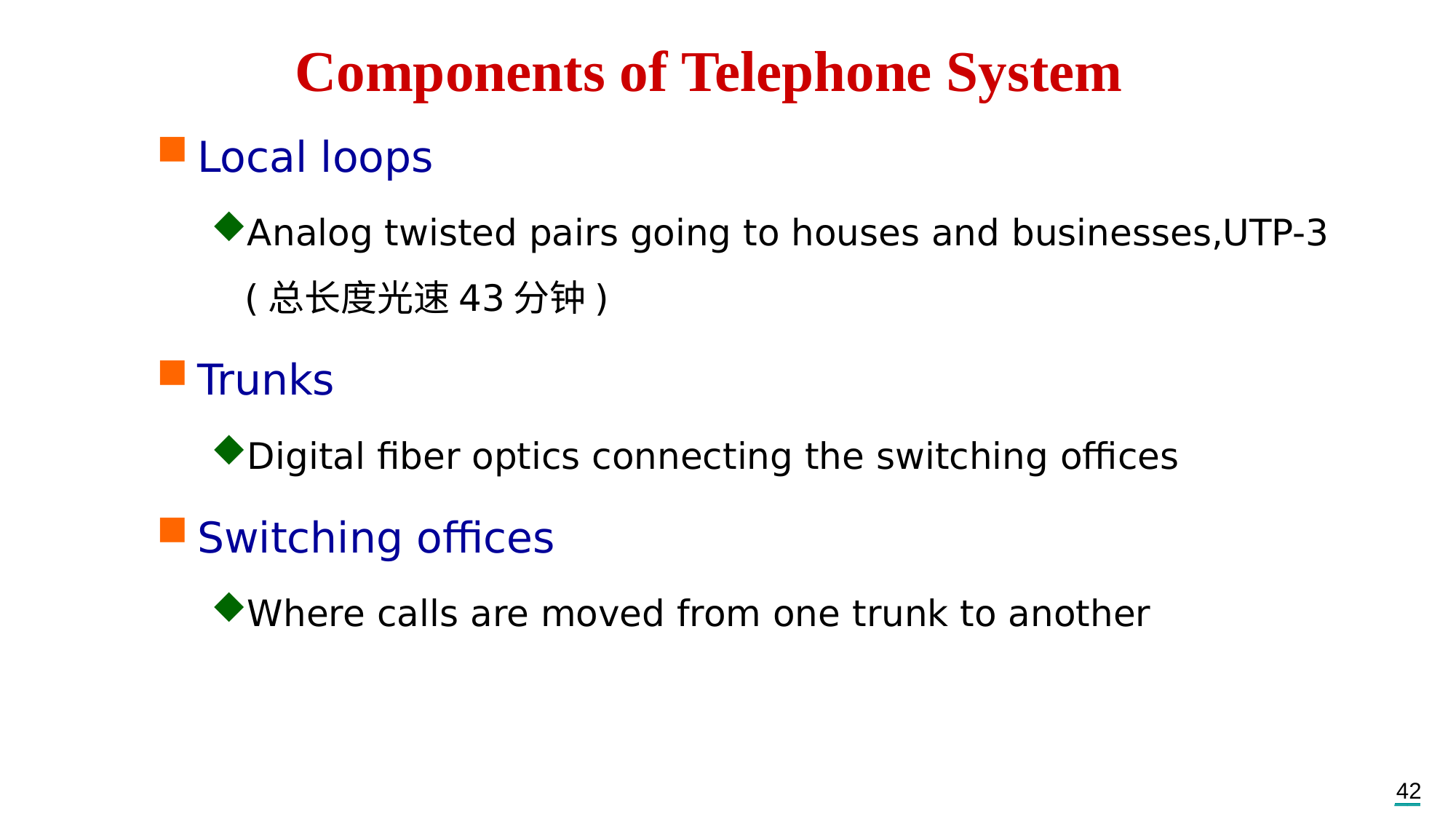

# Components of Telephone System
Local loops
Analog twisted pairs going to houses and businesses,UTP-3 (总长度光速43分钟)
Trunks
Digital fiber optics connecting the switching offices
Switching offices
Where calls are moved from one trunk to another